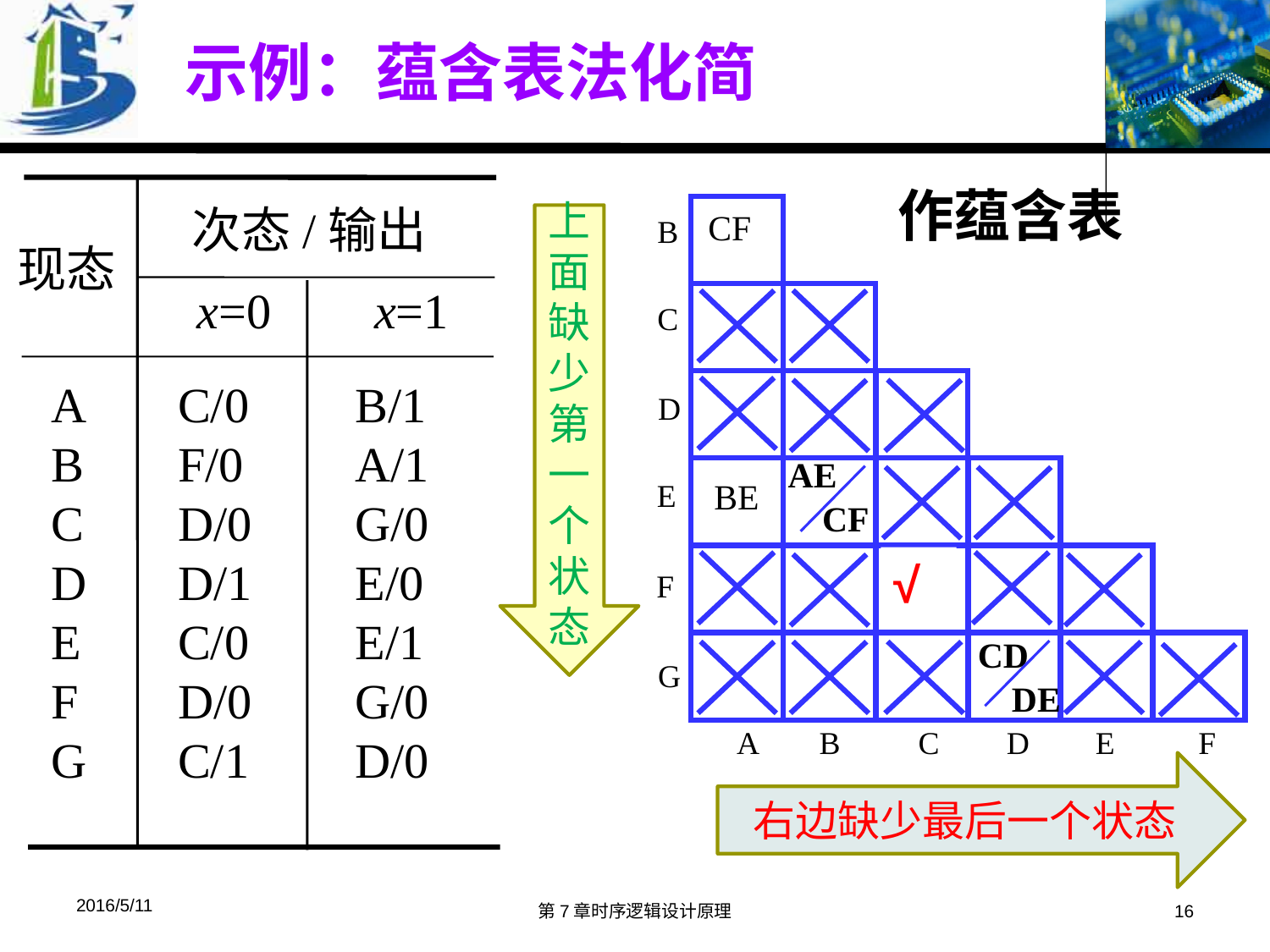

示例：蕴含表法化简
作蕴含表

次态/输出
现态
x=0
x=1

A
B
C
D
E
F
G
C/0
F/0
D/0
D/1
C/0
D/0
C/1
B/1
A/1
G/0
E/0
E/1
G/0
D/0

CF
上面缺少第一个状态
B
C
D
E
F
G
A
B
C
D
E
F

AE

BE
CF
√

CD

DE
右边缺少最后一个状态
2016/5/11
第7章时序逻辑设计原理
16